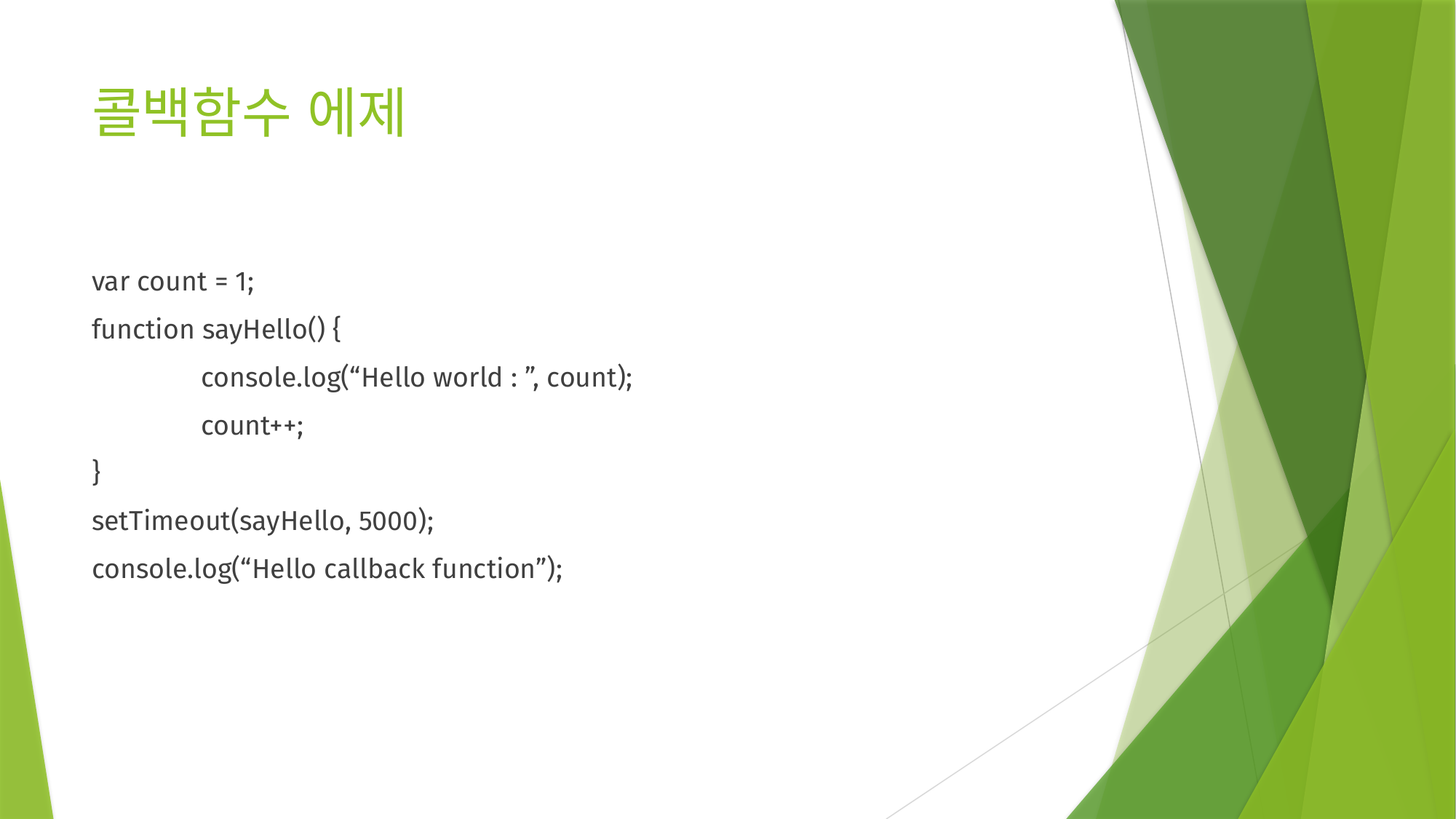

# 콜백함수 에제
var count = 1;
function sayHello() {
	console.log(“Hello world : ”, count);
	count++;
}
setTimeout(sayHello, 5000);
console.log(“Hello callback function”);